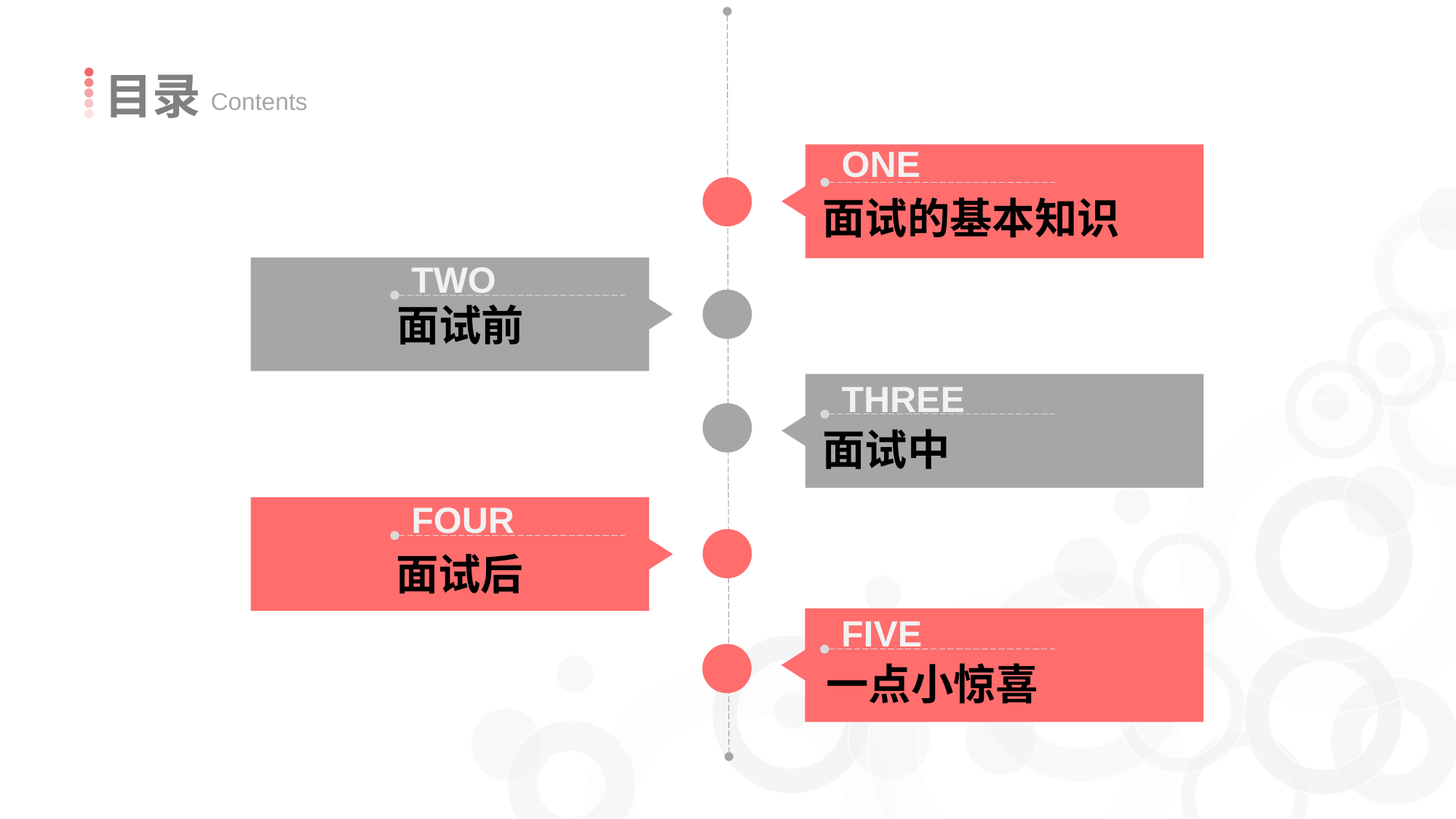

目录

Contents

ONE

面试的基本知识
TWO

面试前

THREE

面试中
FOUR

面试后
FIVE

一点小惊喜